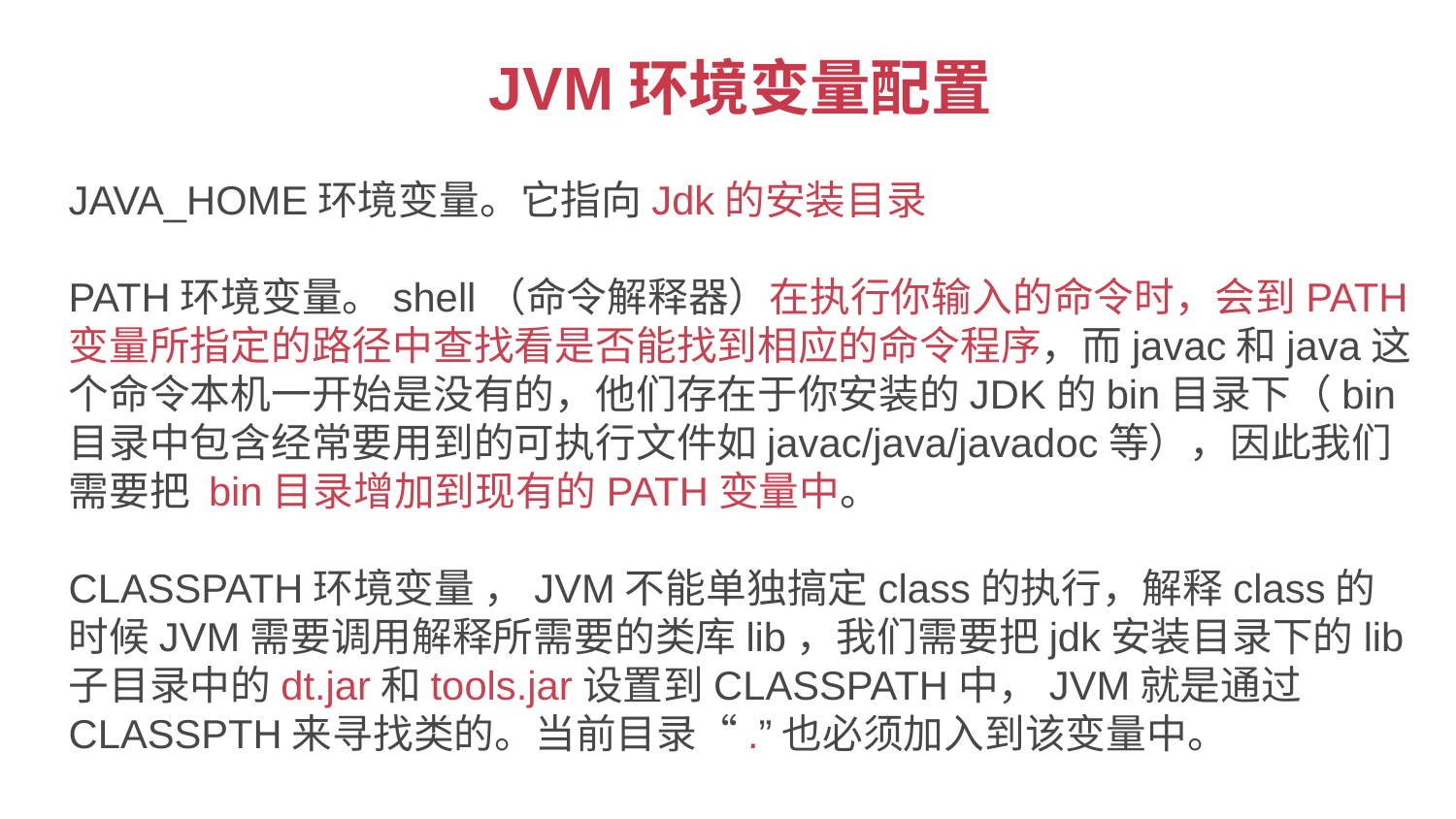

JVM环境变量配置
JAVA_HOME环境变量。它指向Jdk的安装目录

PATH环境变量。shell（命令解释器）在执行你输入的命令时，会到PATH变量所指定的路径中查找看是否能找到相应的命令程序，而javac和java这个命令本机一开始是没有的，他们存在于你安装的JDK的bin目录下（bin目录中包含经常要用到的可执行文件如javac/java/javadoc等），因此我们需要把 bin目录增加到现有的PATH变量中。

CLASSPATH环境变量 ，JVM不能单独搞定class的执行，解释class的时候JVM需要调用解释所需要的类库lib，我们需要把jdk安装目录下的lib子目录中的dt.jar和tools.jar设置到CLASSPATH中，JVM就是通过CLASSPTH来寻找类的。当前目录“.”也必须加入到该变量中。